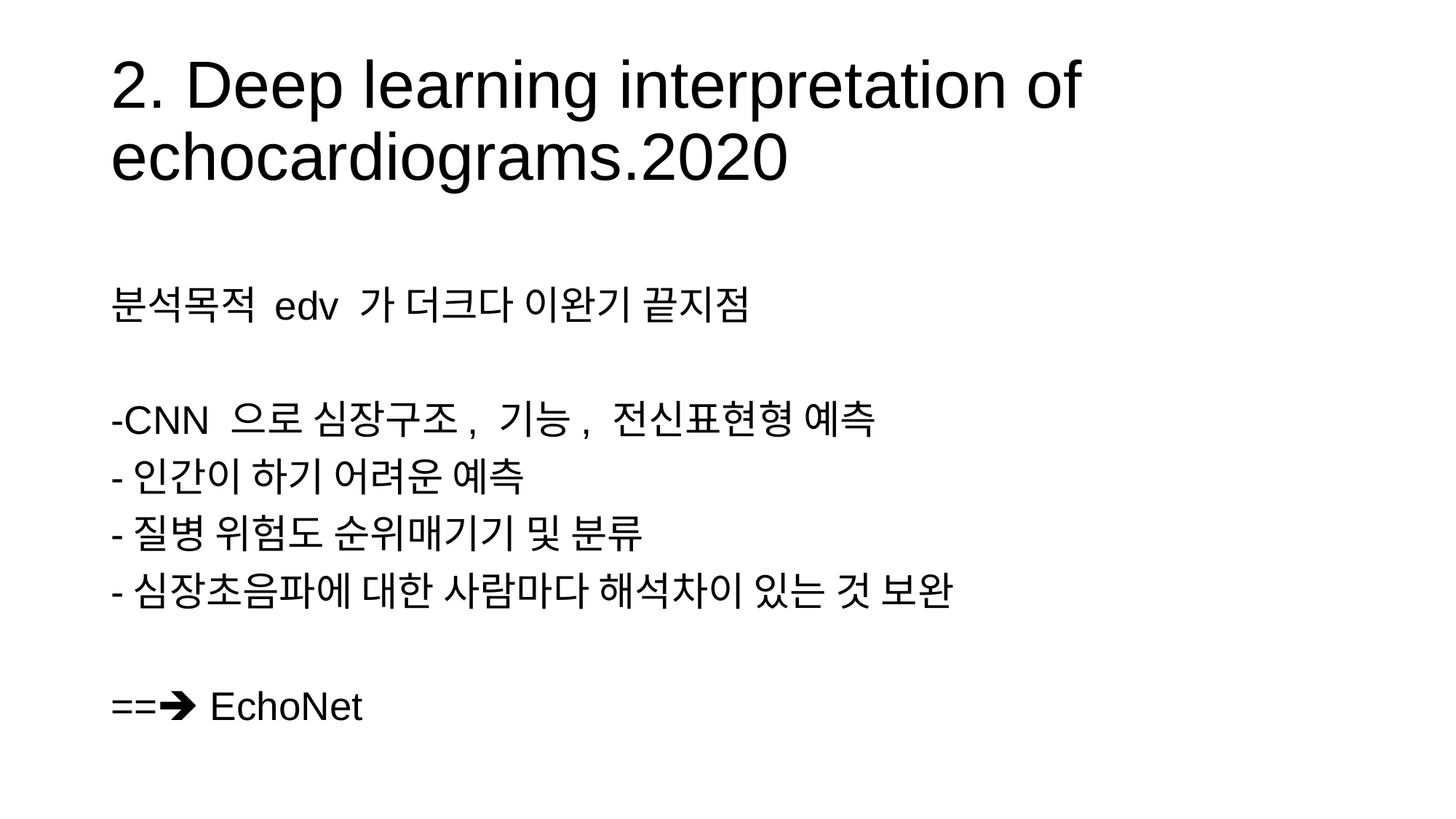

# 2. Deep learning interpretation of echocardiograms.2020

분석목적 edv 가 더크다 이완기 끝지점

-CNN 으로 심장구조, 기능, 전신표현형 예측
-인간이 하기 어려운 예측
-질병 위험도 순위매기기 및 분류
-심장초음파에 대한 사람마다 해석차이 있는 것 보완

==🡺 EchoNet